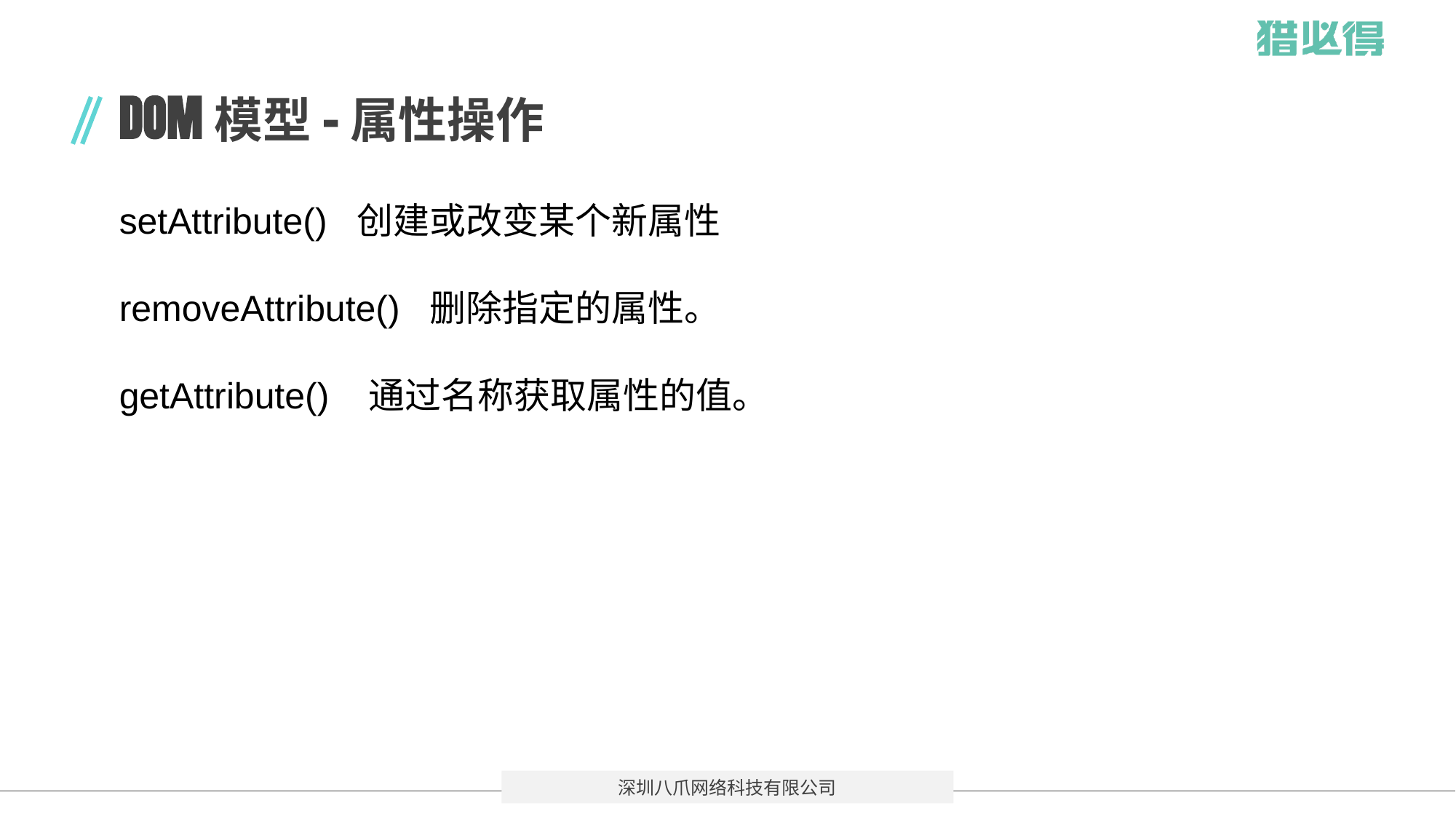

# DOM模型-属性操作
setAttribute()  创建或改变某个新属性

removeAttribute()  删除指定的属性。

getAttribute()   通过名称获取属性的值。